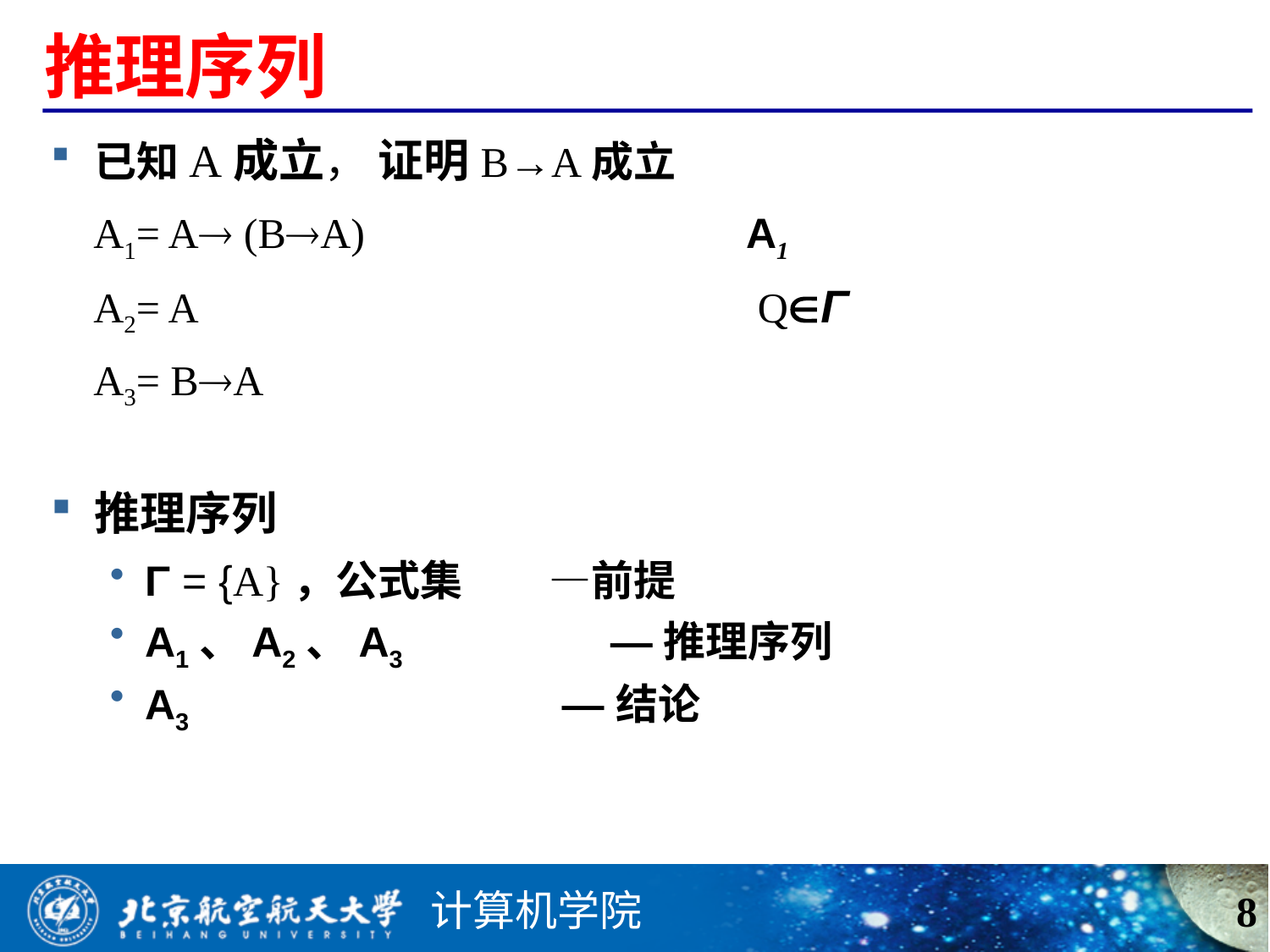

# 推理序列
已知A成立， 证明B→A成立
    A1= A→ (B→A)                                    A1
    A2= A                                                     Q∈Γ
    A3= B→A

推理序列
Γ = {A}，公式集         —前提
A1、A2、A3                  —推理序列
A3                                —结论